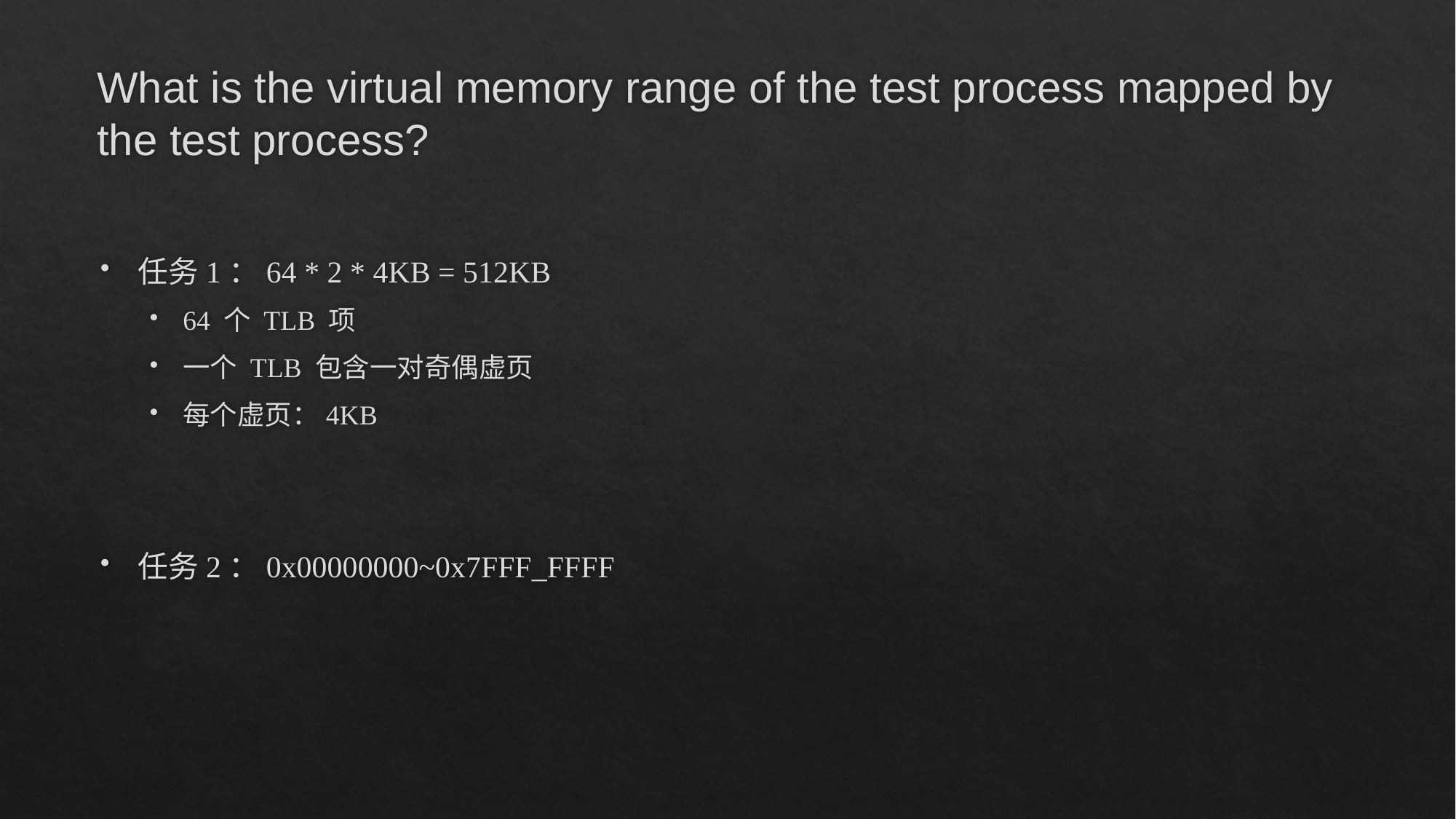

# What is the virtual memory range of the test process mapped by the test process?

任务1：64 * 2 * 4KB = 512KB
64 个 TLB 项
一个 TLB 包含一对奇偶虚页
每个虚页：4KB

任务2：0x00000000~0x7FFF_FFFF